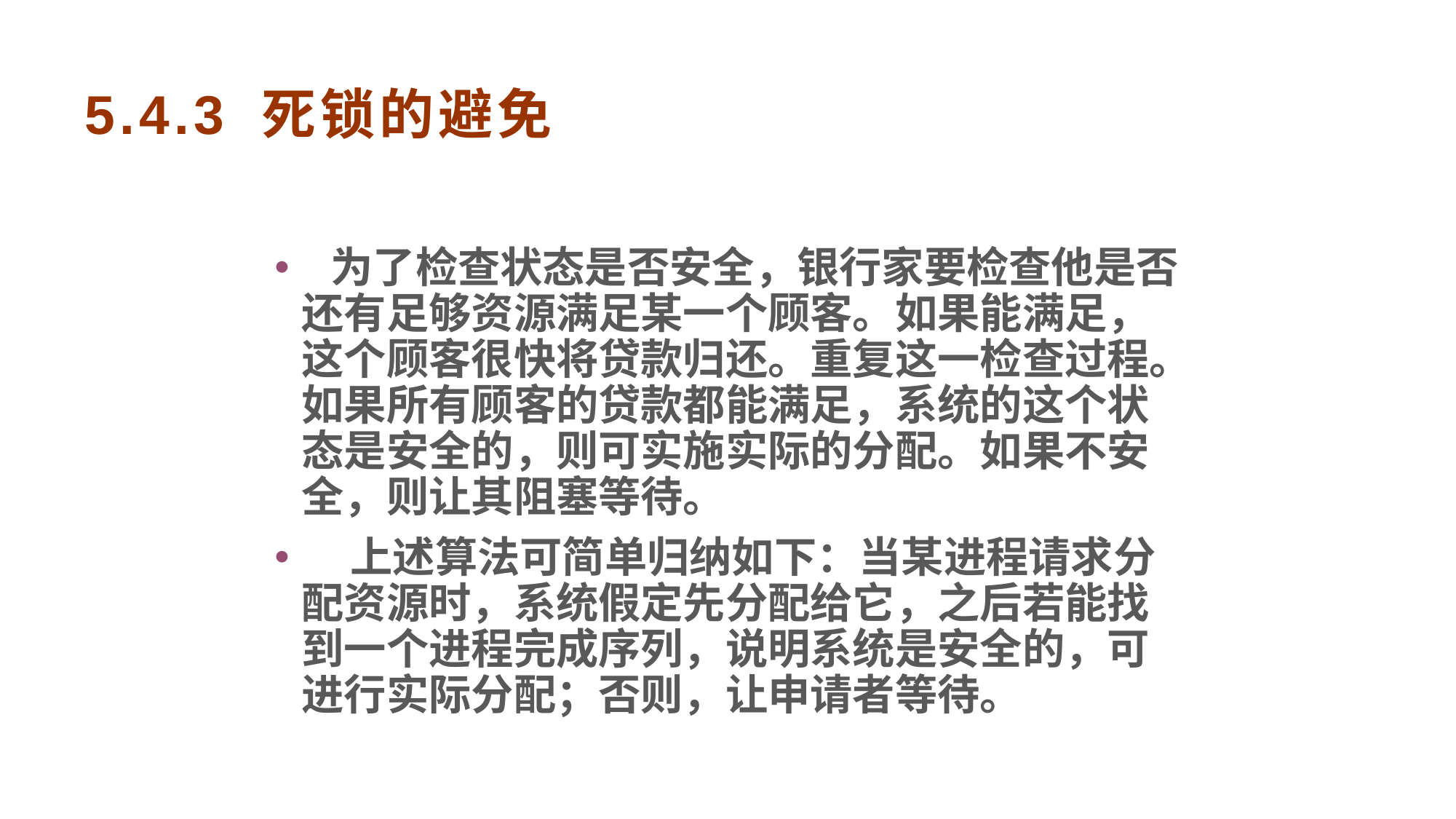

5.4.3 死锁的避免
  为了检查状态是否安全，银行家要检查他是否还有足够资源满足某一个顾客。如果能满足，这个顾客很快将贷款归还。重复这一检查过程。如果所有顾客的贷款都能满足，系统的这个状态是安全的，则可实施实际的分配。如果不安全，则让其阻塞等待。
    上述算法可简单归纳如下：当某进程请求分配资源时，系统假定先分配给它，之后若能找到一个进程完成序列，说明系统是安全的，可进行实际分配；否则，让申请者等待。